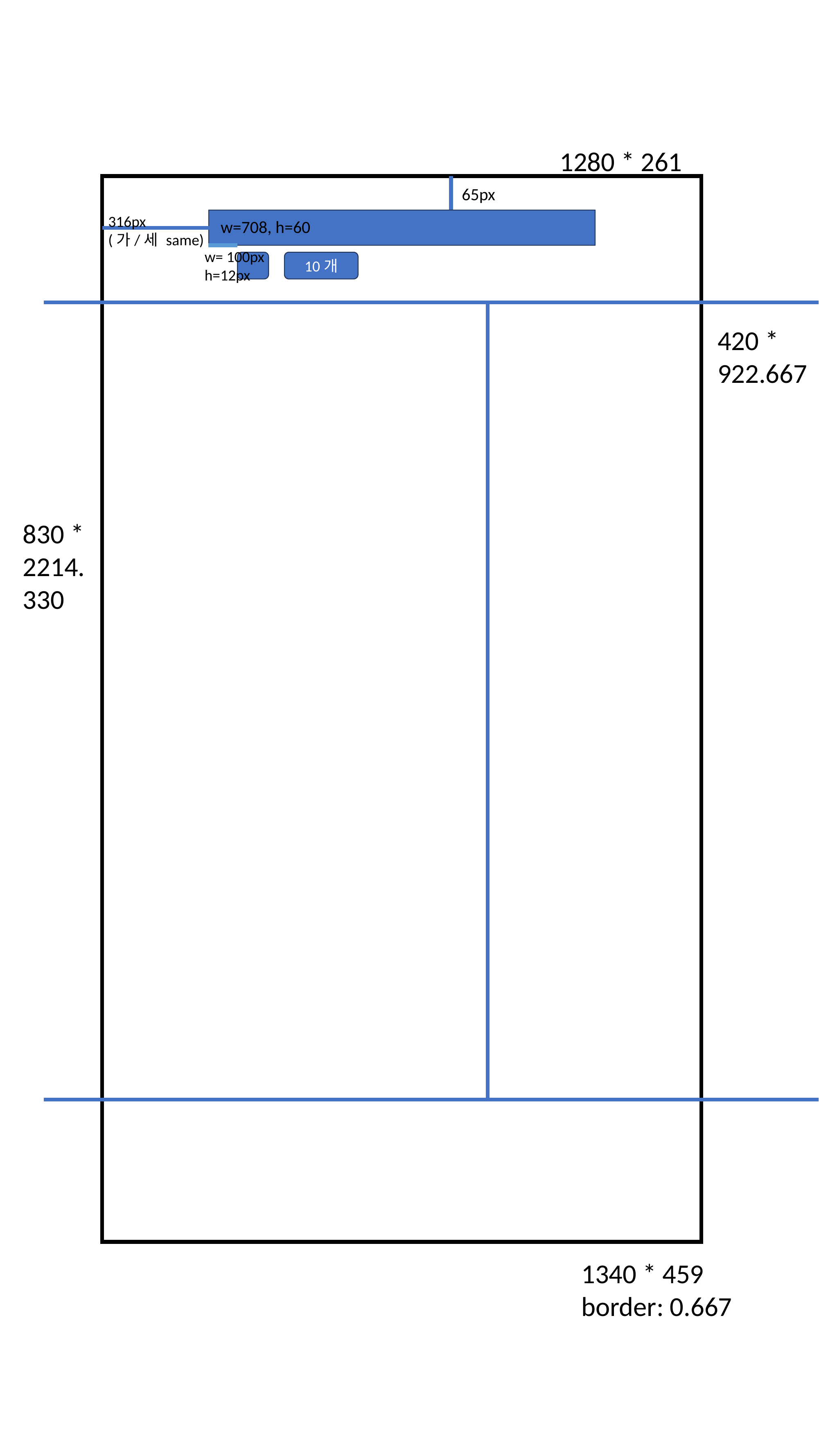

1280 * 261

65px
316px
(가/세 same)

w=708, h=60
w= 100px
h=12px

10개
420 *
922.667
830 *
2214.330
1340 * 459
border: 0.667